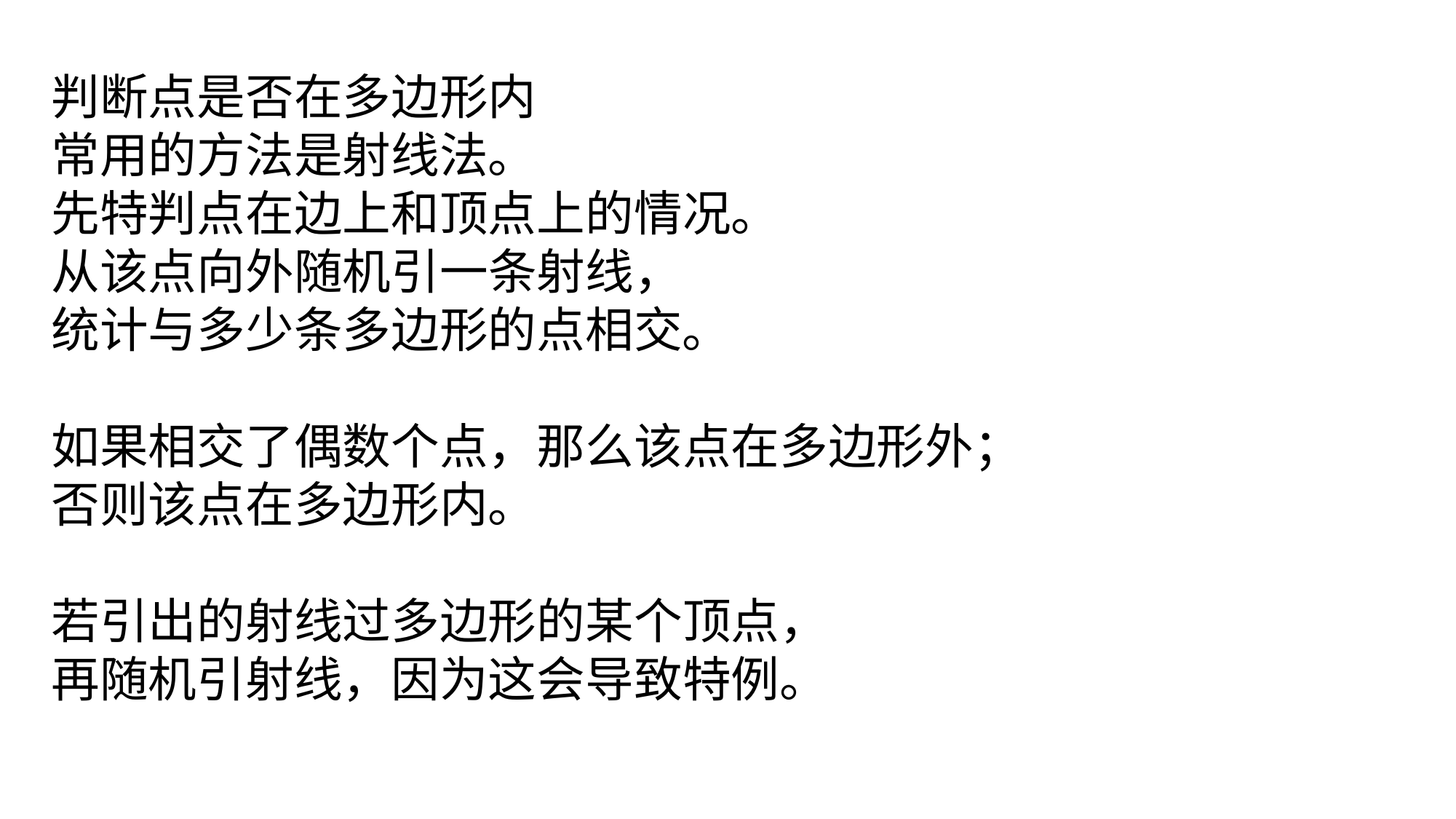

判断点是否在多边形内
常用的方法是射线法。
先特判点在边上和顶点上的情况。
从该点向外随机引一条射线，
统计与多少条多边形的点相交。

如果相交了偶数个点，那么该点在多边形外；
否则该点在多边形内。

若引出的射线过多边形的某个顶点，
再随机引射线，因为这会导致特例。